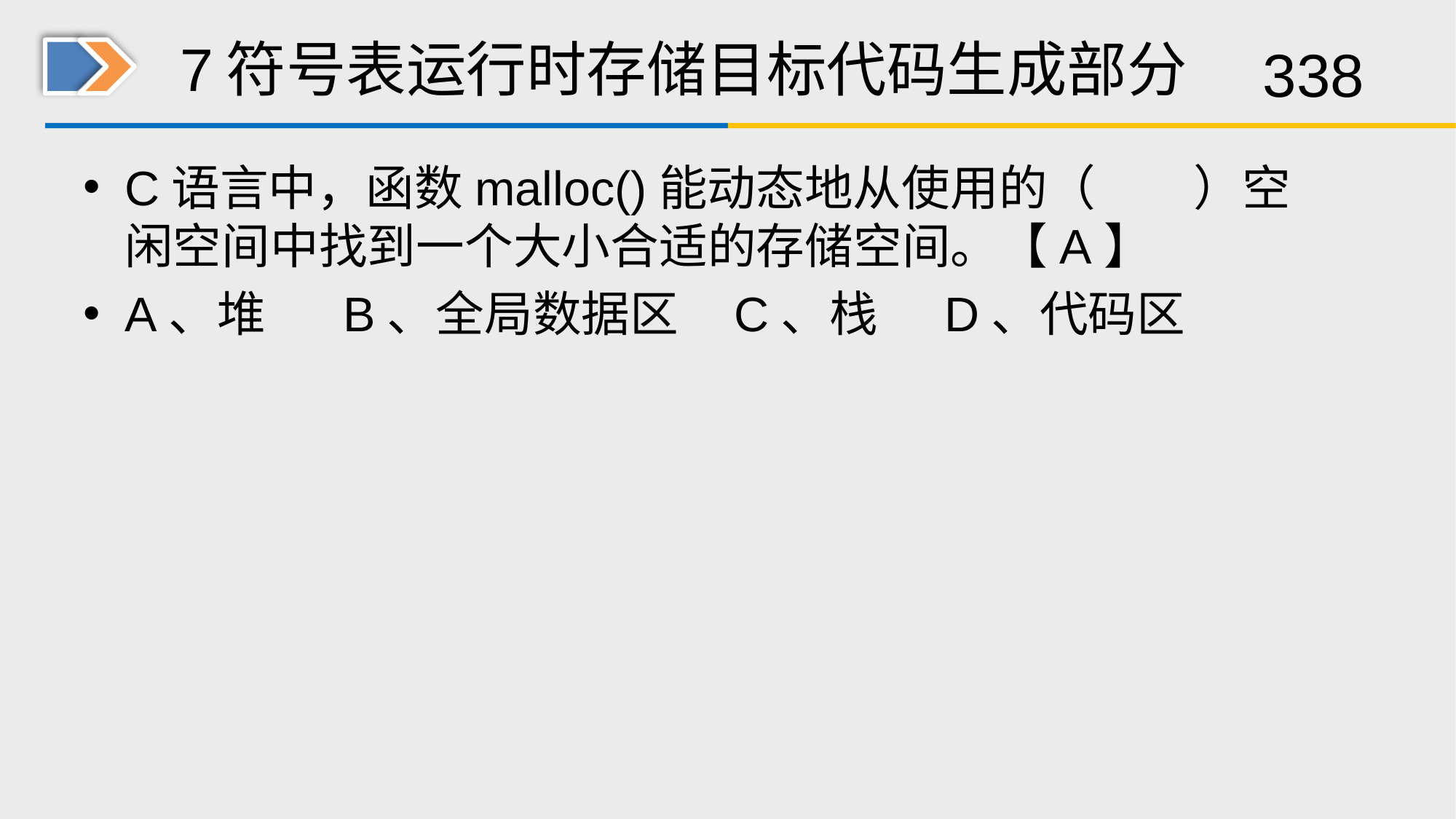

# 7符号表运行时存储目标代码生成部分
338
C语言中，函数malloc()能动态地从使用的（　　）空闲空间中找到一个大小合适的存储空间。【A】
A、堆      B、全局数据区    C、栈     D、代码区